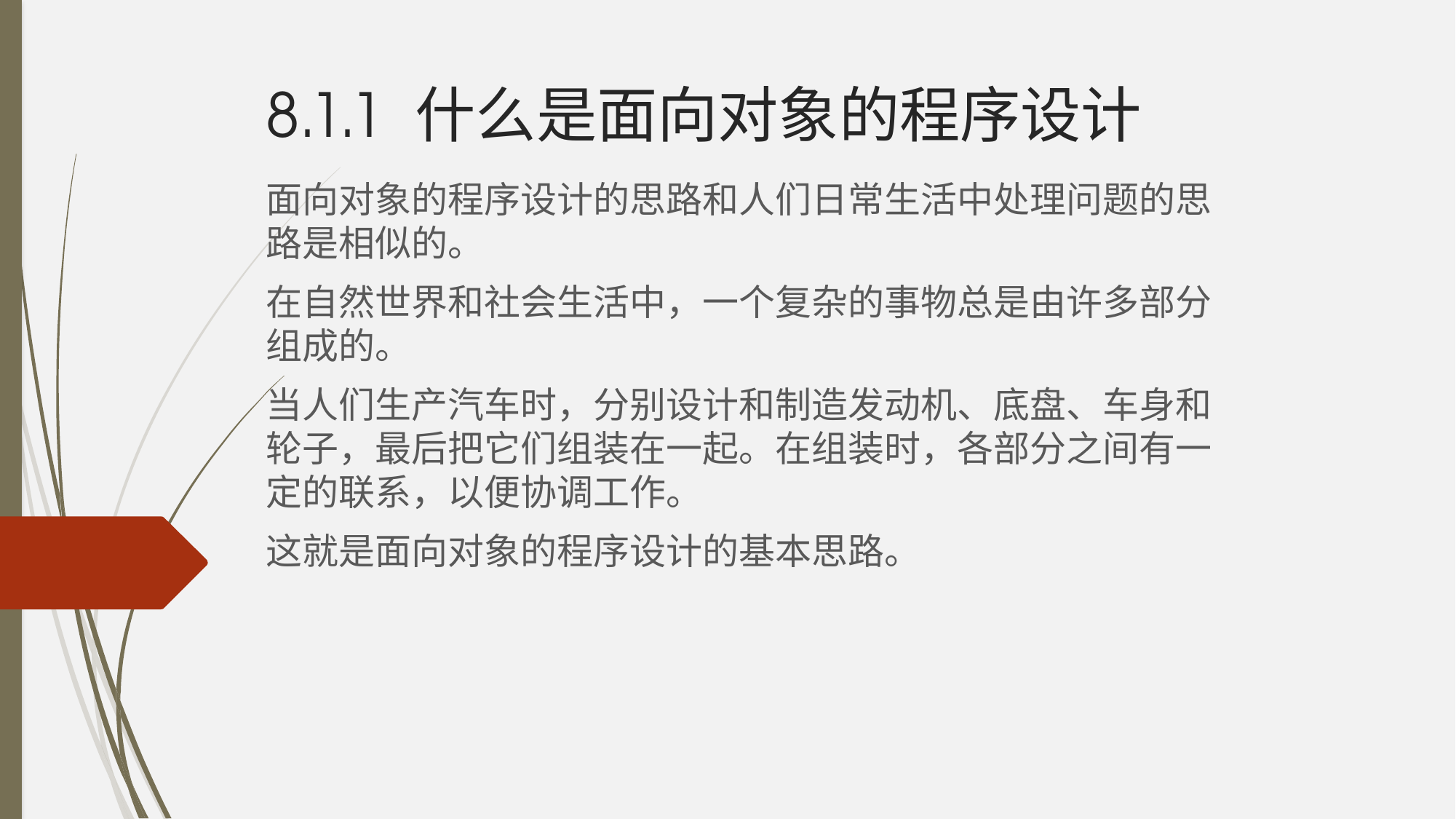

# 8.1.1 什么是面向对象的程序设计
面向对象的程序设计的思路和人们日常生活中处理问题的思路是相似的。
在自然世界和社会生活中，一个复杂的事物总是由许多部分组成的。
当人们生产汽车时，分别设计和制造发动机、底盘、车身和轮子，最后把它们组装在一起。在组装时，各部分之间有一定的联系，以便协调工作。
这就是面向对象的程序设计的基本思路。